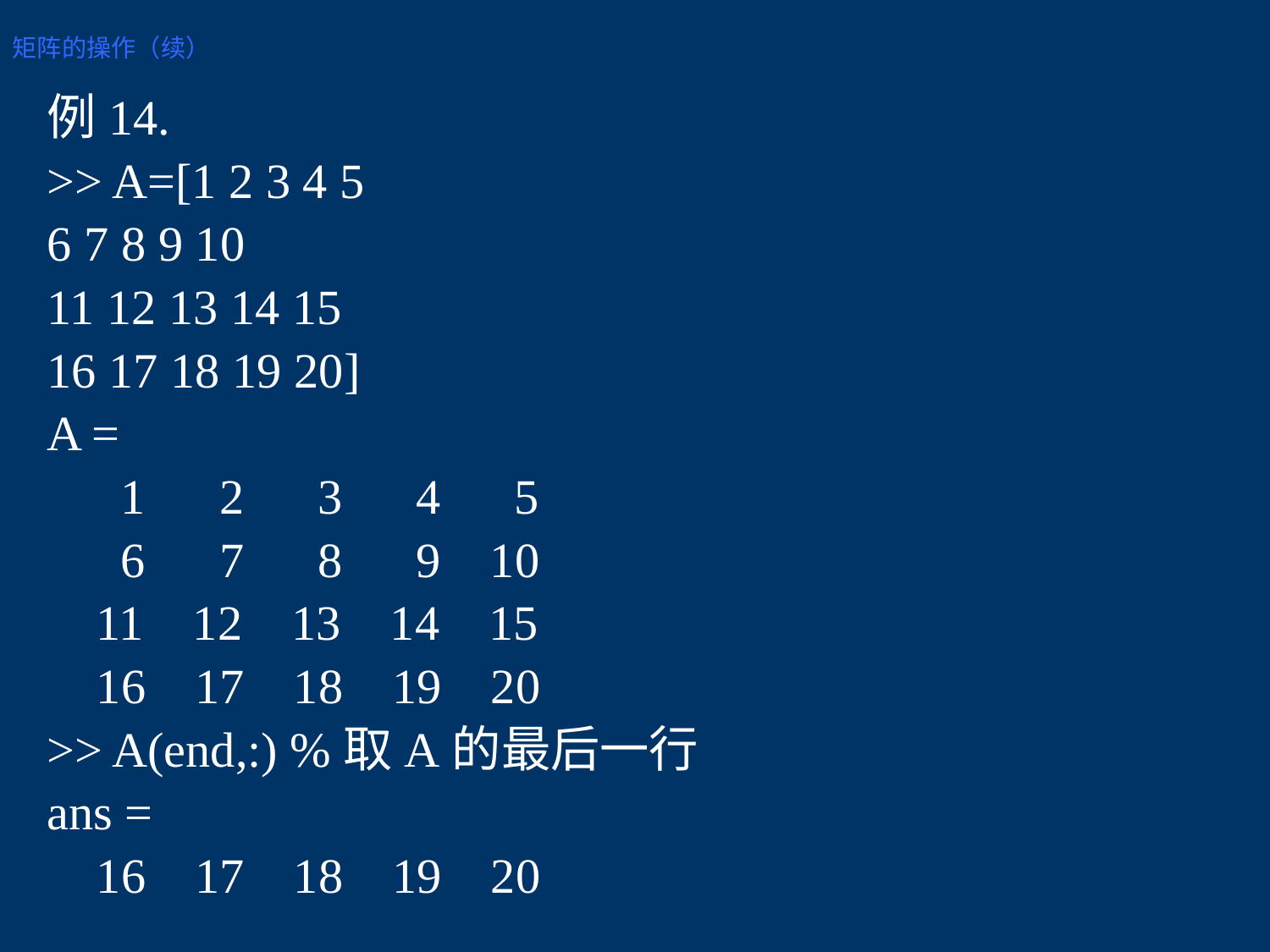

矩阵的操作（续）
例14.
>> A=[1 2 3 4 5
6 7 8 9 10
11 12 13 14 15
16 17 18 19 20]
A =
      1      2      3      4      5
      6      7      8      9    10
    11    12    13    14    15
    16    17    18    19    20
>> A(end,:) %取A的最后一行
ans =
    16    17    18    19    20